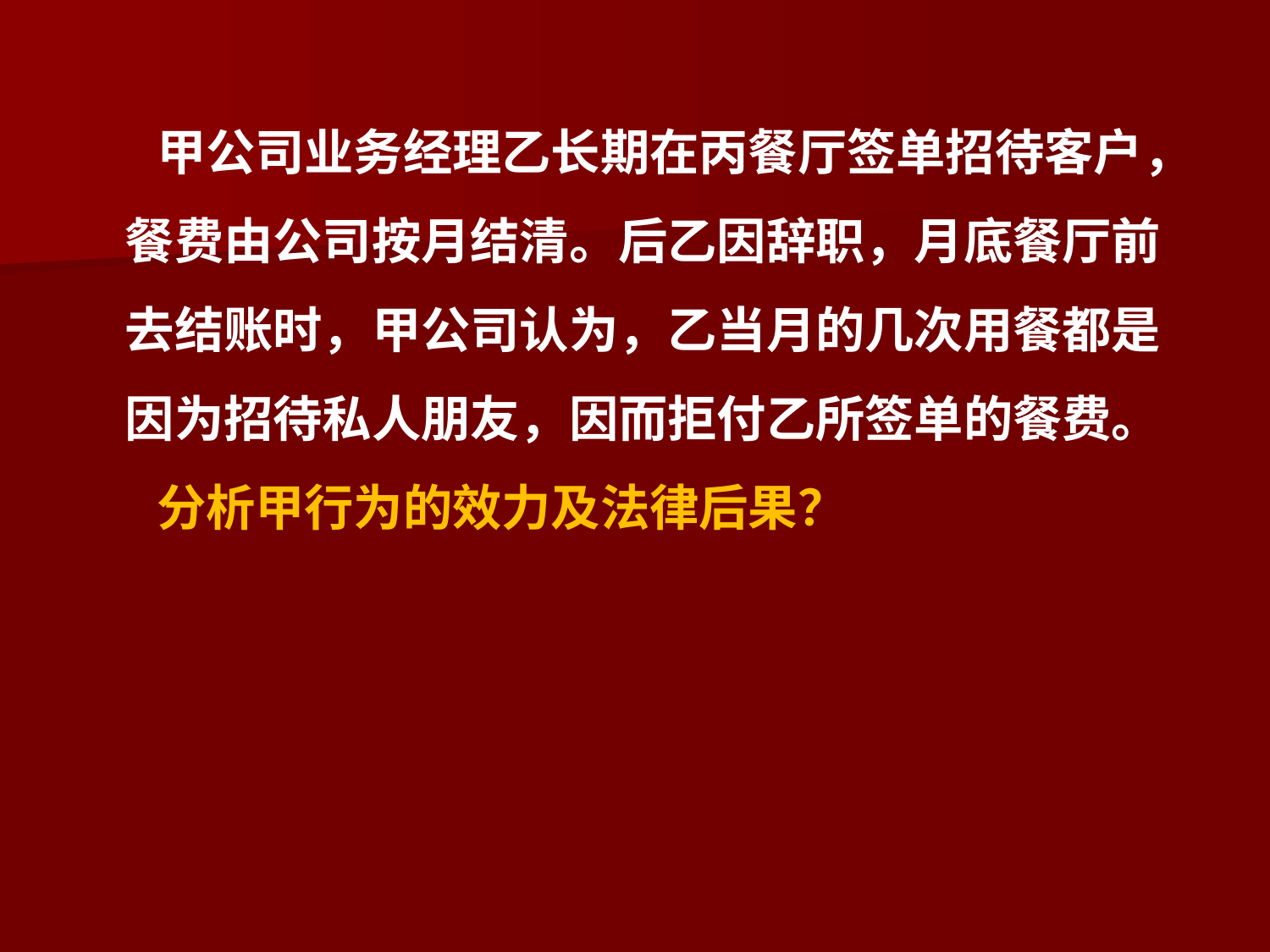

甲公司业务经理乙长期在丙餐厅签单招待客户，餐费由公司按月结清。后乙因辞职，月底餐厅前去结账时，甲公司认为，乙当月的几次用餐都是因为招待私人朋友，因而拒付乙所签单的餐费。
      分析甲行为的效力及法律后果？
36